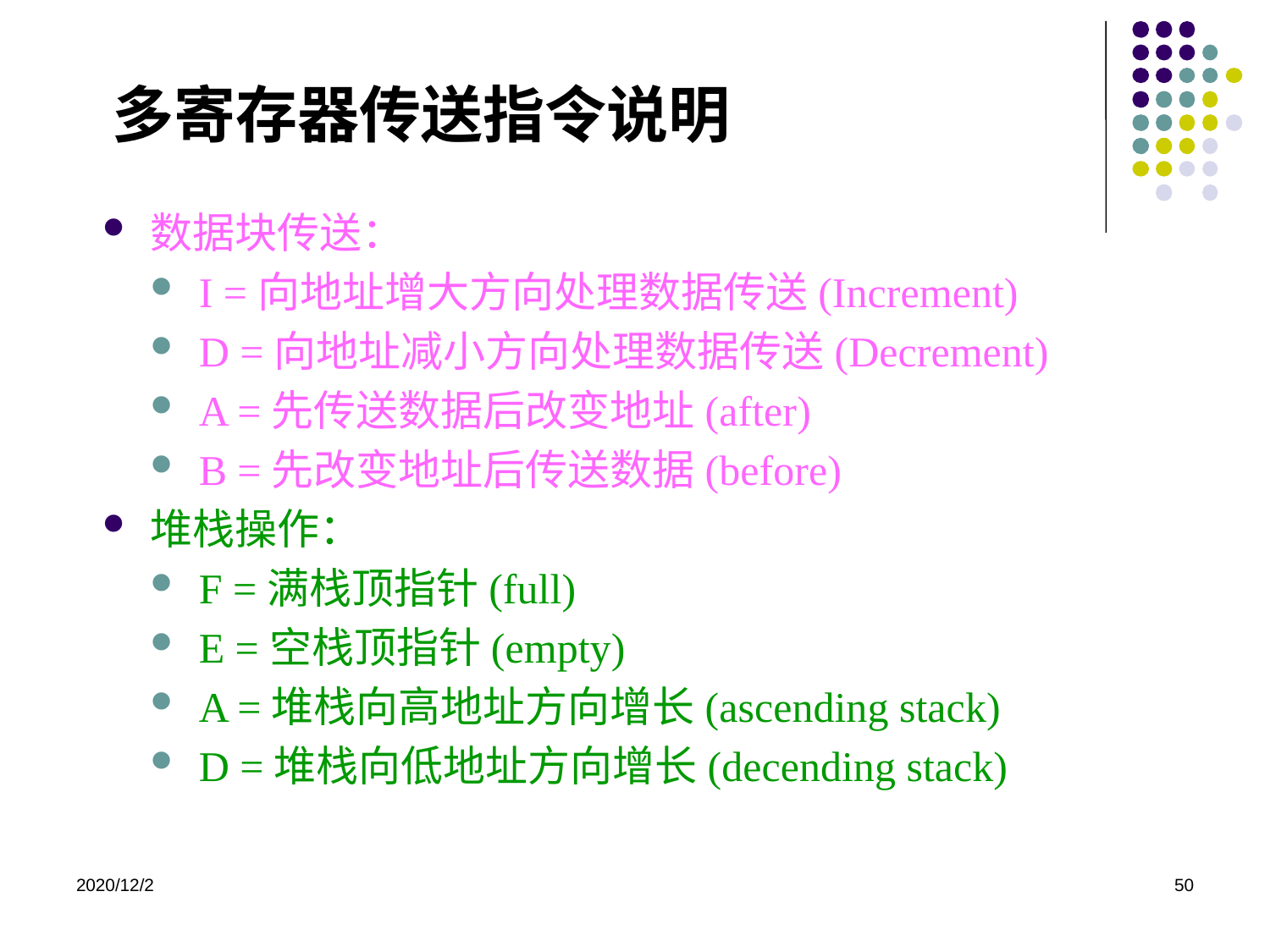

# 多寄存器传送指令说明
数据块传送：
I =向地址增大方向处理数据传送(Increment)
D =向地址减小方向处理数据传送(Decrement)
A =先传送数据后改变地址(after)
B =先改变地址后传送数据(before)
堆栈操作：
F =满栈顶指针(full)
E =空栈顶指针(empty)
A =堆栈向高地址方向增长(ascending stack)
D =堆栈向低地址方向增长(decending stack)
2020/12/2
50